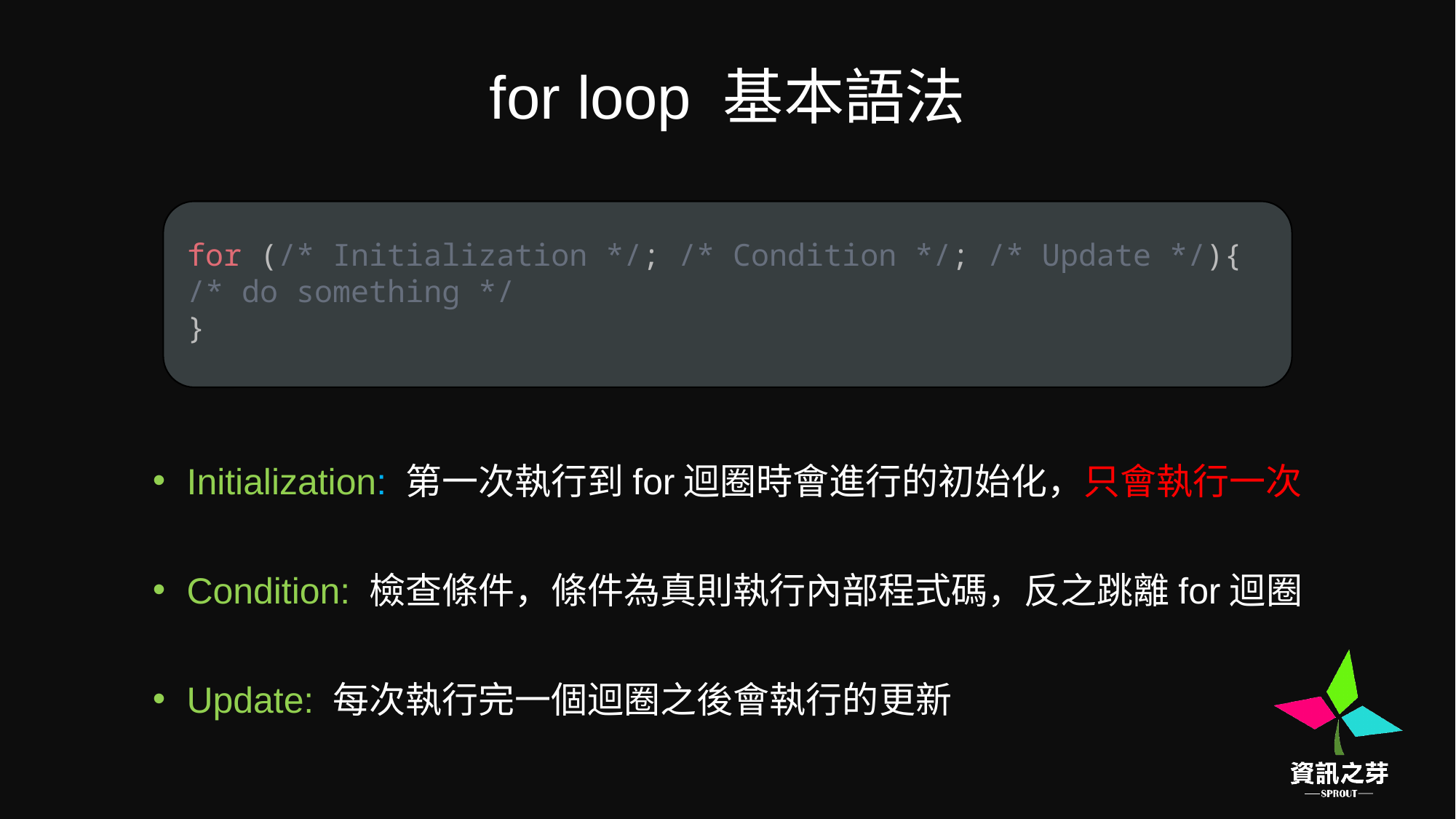

for loop 基本語法

for (/* Initialization */; /* Condition */; /* Update */){
/* do something */
}
2020資訊之芽
for 迴圈
Initialization: 第一次執行到for迴圈時會進行的初始化，只會執行一次
Condition: 檢查條件，條件為真則執行內部程式碼，反之跳離for迴圈
Update: 每次執行完一個迴圈之後會執行的更新
蔡銘軒
2020/03/21